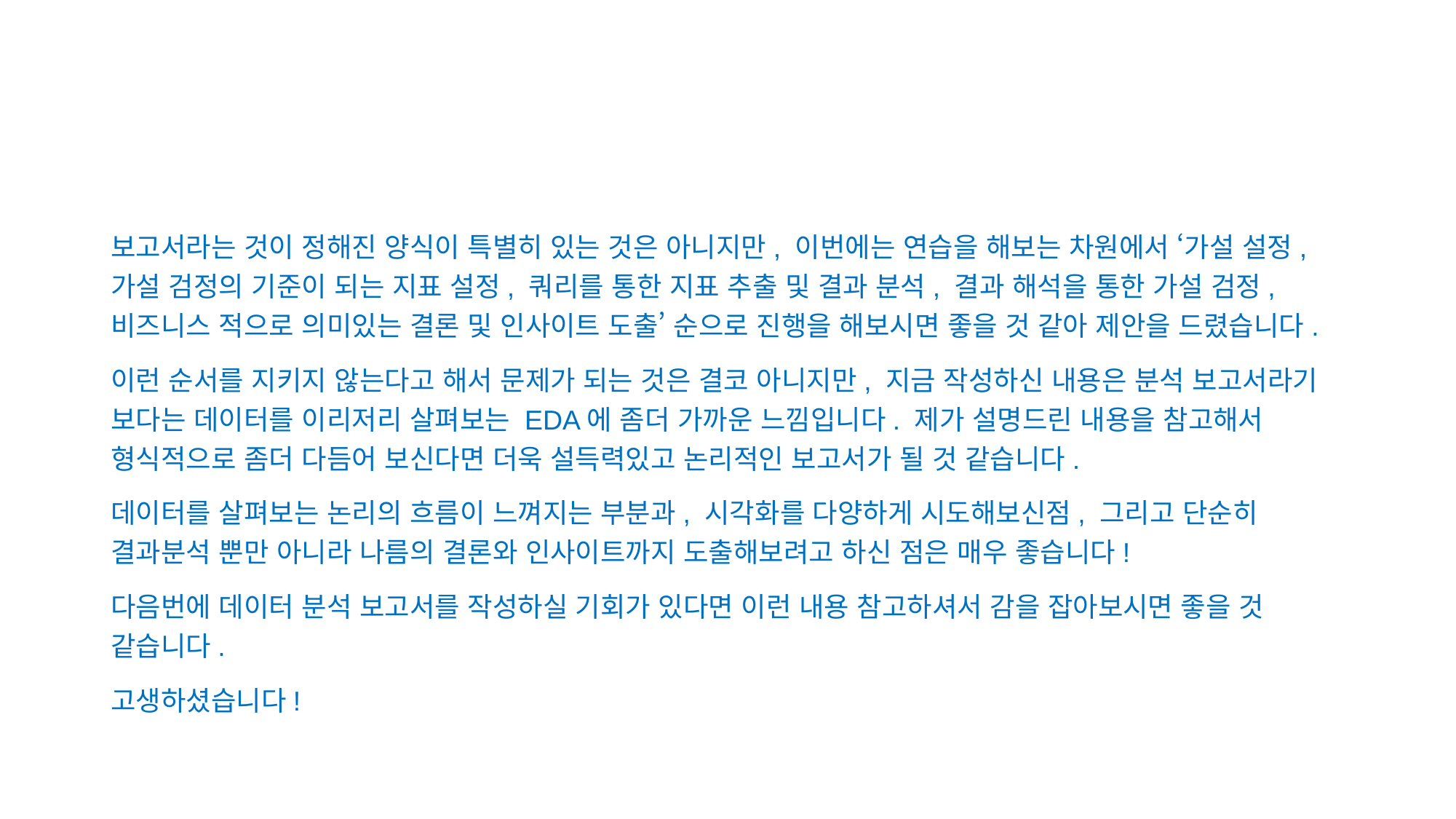

#
보고서라는 것이 정해진 양식이 특별히 있는 것은 아니지만, 이번에는 연습을 해보는 차원에서 ‘가설 설정, 가설 검정의 기준이 되는 지표 설정, 쿼리를 통한 지표 추출 및 결과 분석, 결과 해석을 통한 가설 검정, 비즈니스 적으로 의미있는 결론 및 인사이트 도출’ 순으로 진행을 해보시면 좋을 것 같아 제안을 드렸습니다.
이런 순서를 지키지 않는다고 해서 문제가 되는 것은 결코 아니지만, 지금 작성하신 내용은 분석 보고서라기 보다는 데이터를 이리저리 살펴보는 EDA에 좀더 가까운 느낌입니다. 제가 설명드린 내용을 참고해서 형식적으로 좀더 다듬어 보신다면 더욱 설득력있고 논리적인 보고서가 될 것 같습니다.
데이터를 살펴보는 논리의 흐름이 느껴지는 부분과, 시각화를 다양하게 시도해보신점, 그리고 단순히 결과분석 뿐만 아니라 나름의 결론와 인사이트까지 도출해보려고 하신 점은 매우 좋습니다!
다음번에 데이터 분석 보고서를 작성하실 기회가 있다면 이런 내용 참고하셔서 감을 잡아보시면 좋을 것 같습니다.
고생하셨습니다!